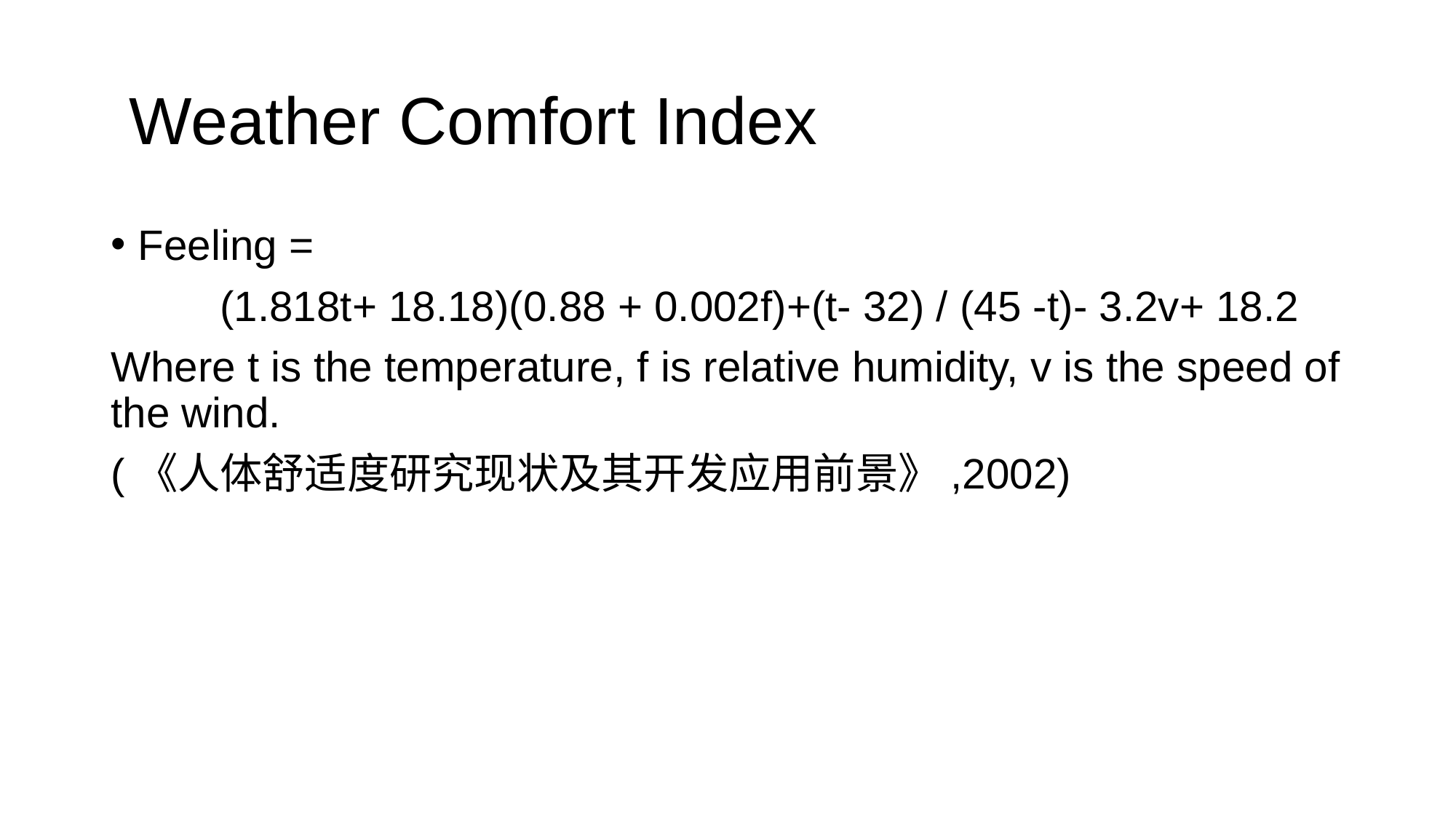

# Weather Comfort Index
Feeling =
 	(1.818t+ 18.18)(0.88 + 0.002f)+(t- 32) / (45 -t)- 3.2v+ 18.2
Where t is the temperature, f is relative humidity, v is the speed of the wind.
(《人体舒适度研究现状及其开发应用前景》,2002)